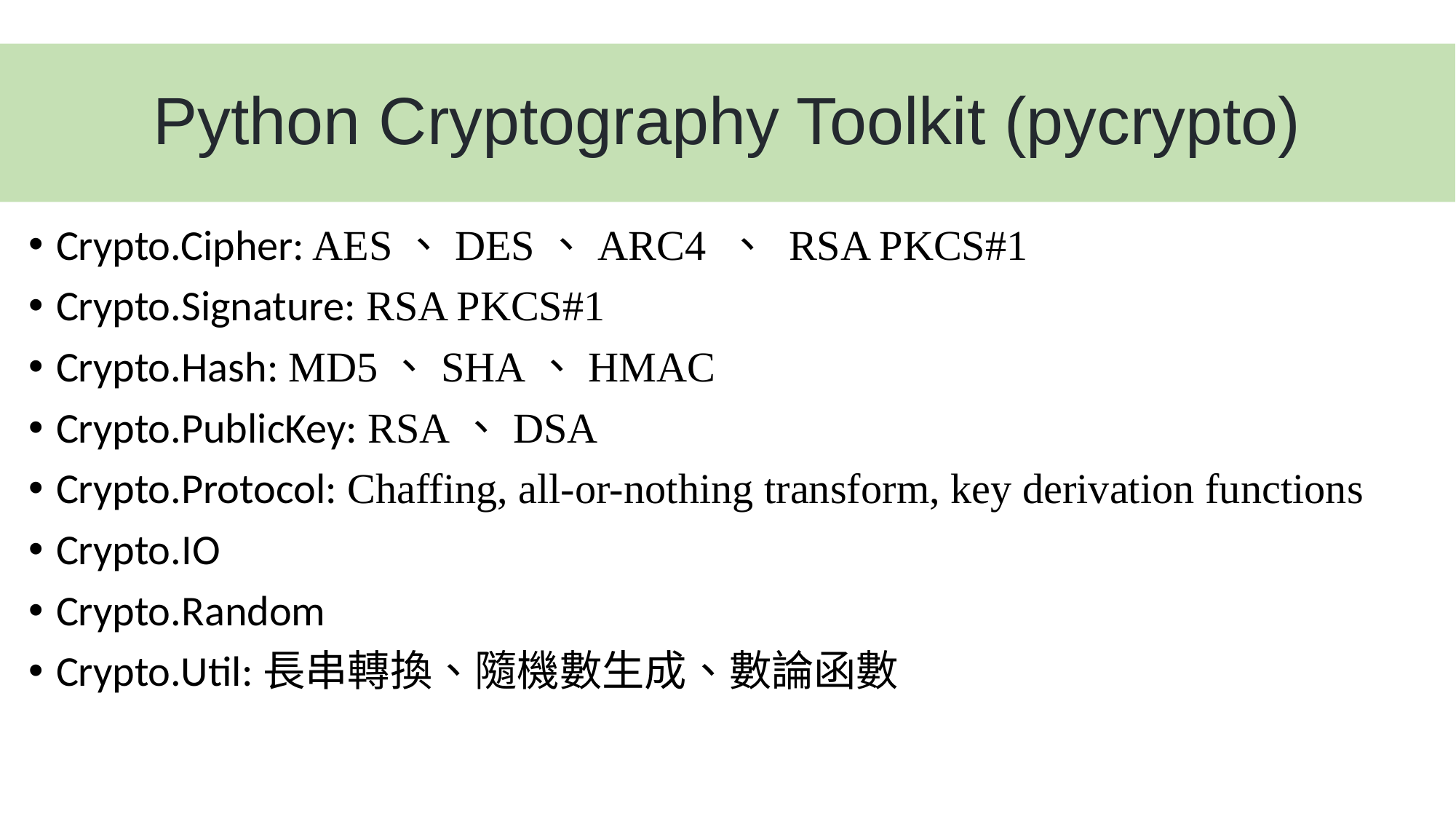

# Python Cryptography Toolkit (pycrypto)
Crypto.Cipher: AES、DES、ARC4 、 RSA PKCS#1
Crypto.Signature: RSA PKCS#1
Crypto.Hash: MD5、SHA、HMAC
Crypto.PublicKey: RSA、DSA
Crypto.Protocol: Chaffing, all-or-nothing transform, key derivation functions
Crypto.IO
Crypto.Random
Crypto.Util:長串轉換、隨機數生成、數論函數